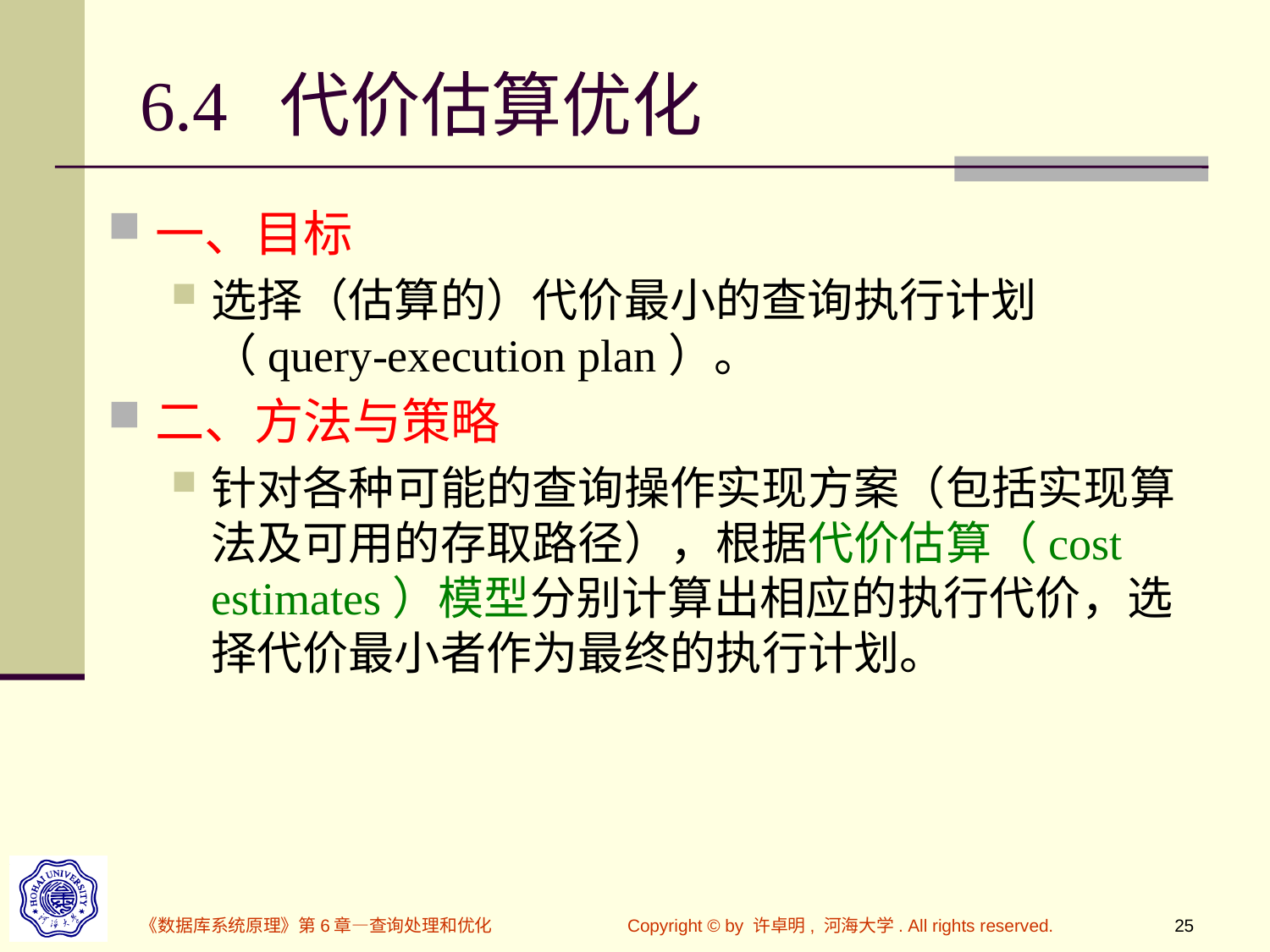

# 6.4  代价估算优化
一、目标
选择（估算的）代价最小的查询执行计划（query-execution plan）。
二、方法与策略
针对各种可能的查询操作实现方案（包括实现算法及可用的存取路径），根据代价估算（cost estimates）模型分别计算出相应的执行代价，选择代价最小者作为最终的执行计划。
《数据库系统原理》第6章—查询处理和优化
Copyright © by 许卓明, 河海大学. All rights reserved.
25